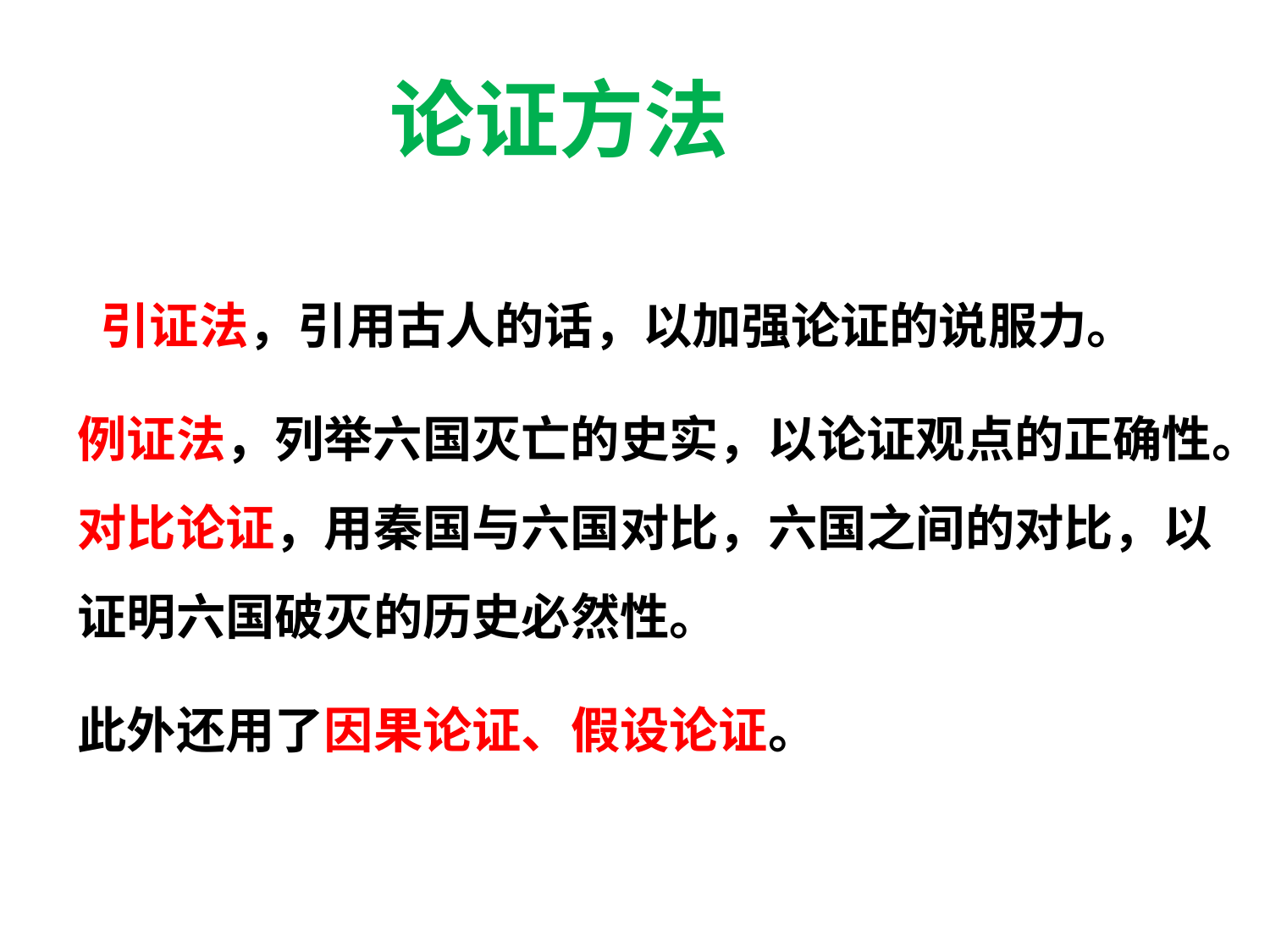

论证方法

 引证法，引用古人的话，以加强论证的说服力。
例证法，列举六国灭亡的史实，以论证观点的正确性。对比论证，用秦国与六国对比，六国之间的对比，以证明六国破灭的历史必然性。
此外还用了因果论证、假设论证。